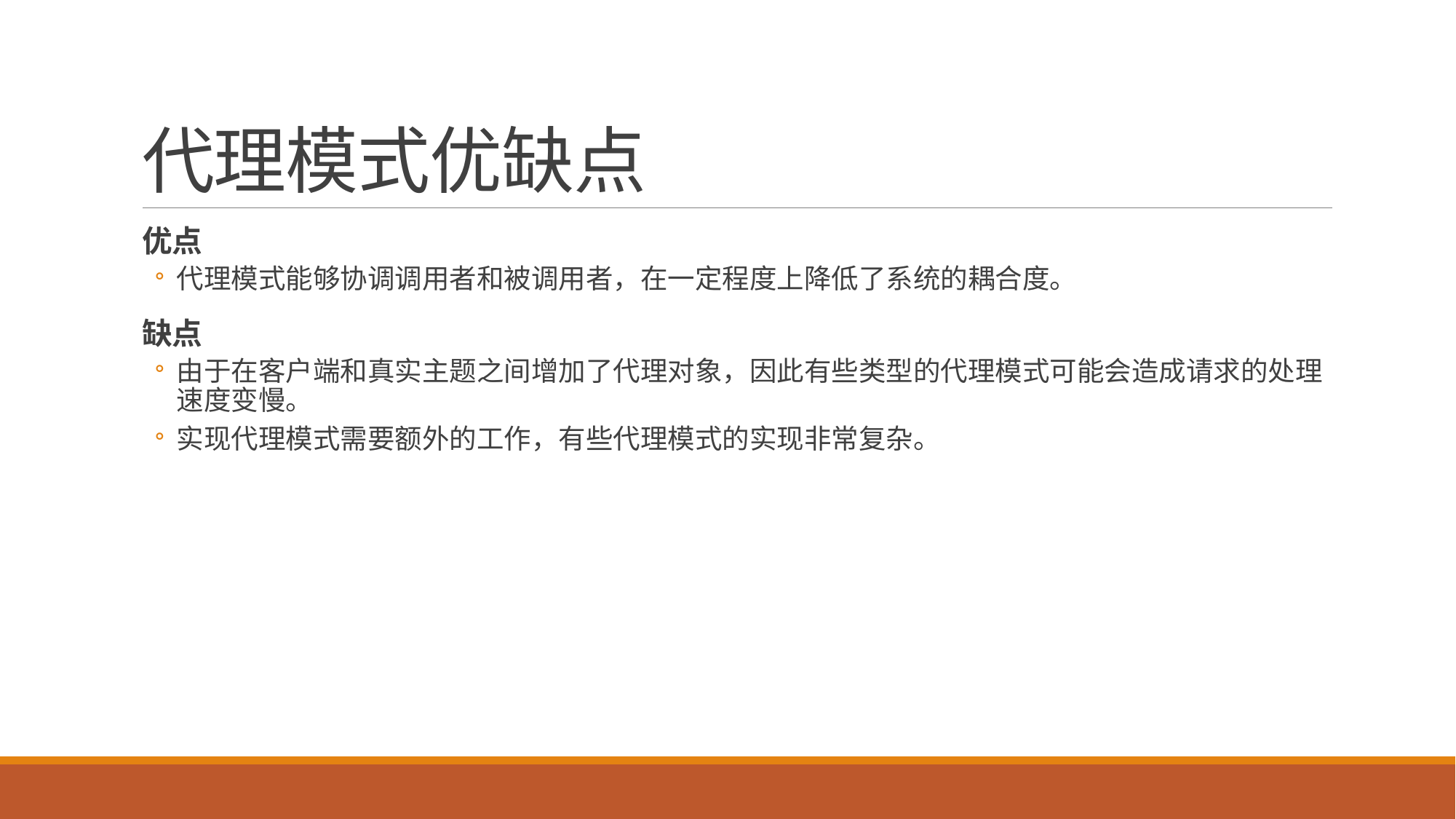

# 代理模式优缺点
优点
代理模式能够协调调用者和被调用者，在一定程度上降低了系统的耦合度。
缺点
由于在客户端和真实主题之间增加了代理对象，因此有些类型的代理模式可能会造成请求的处理速度变慢。
实现代理模式需要额外的工作，有些代理模式的实现非常复杂。